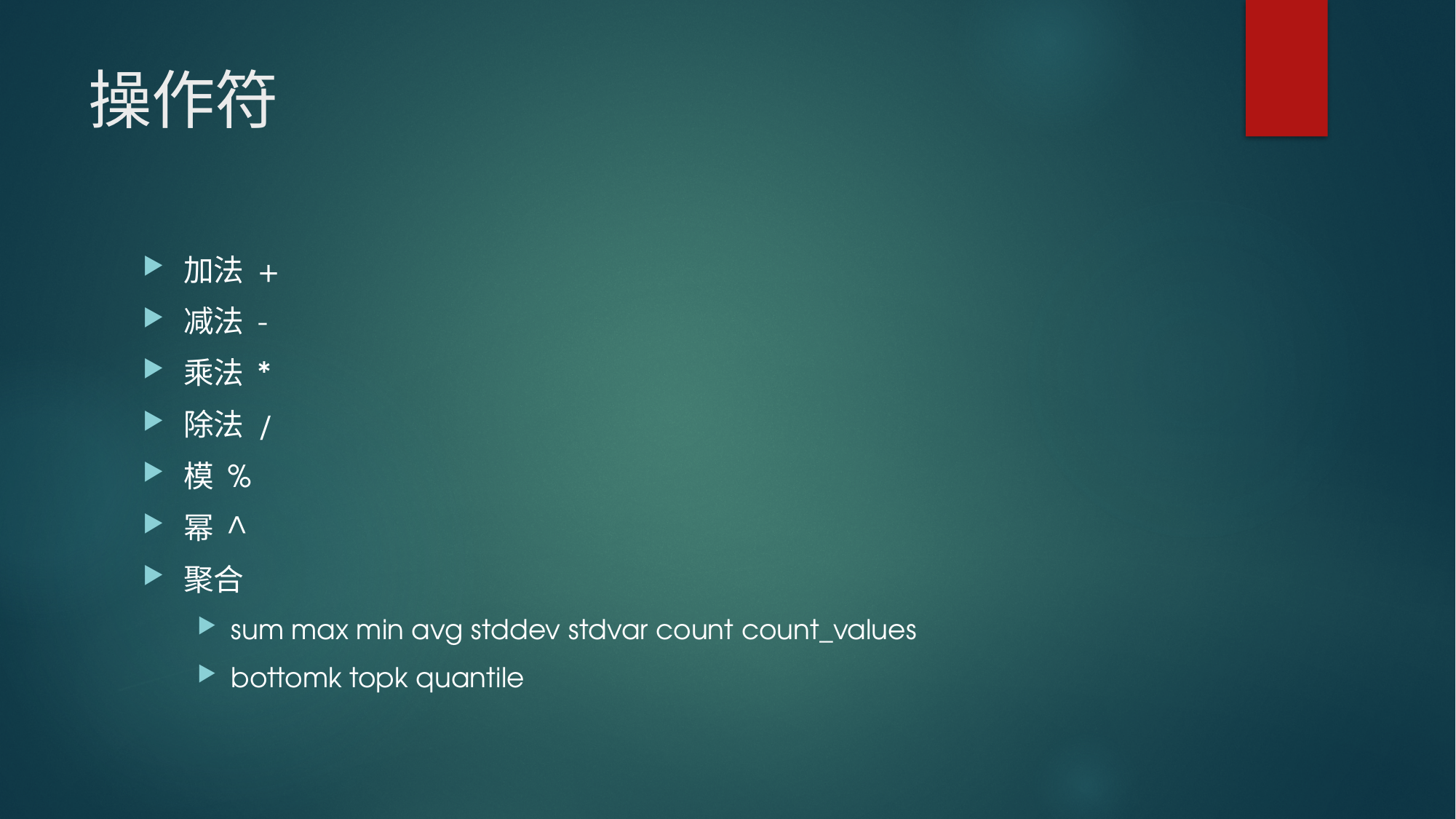

# 操作符
加法 +
减法 -
乘法 *
除法 /
模 %
幂 ^
聚合
sum max min avg stddev stdvar count count_values
bottomk topk quantile